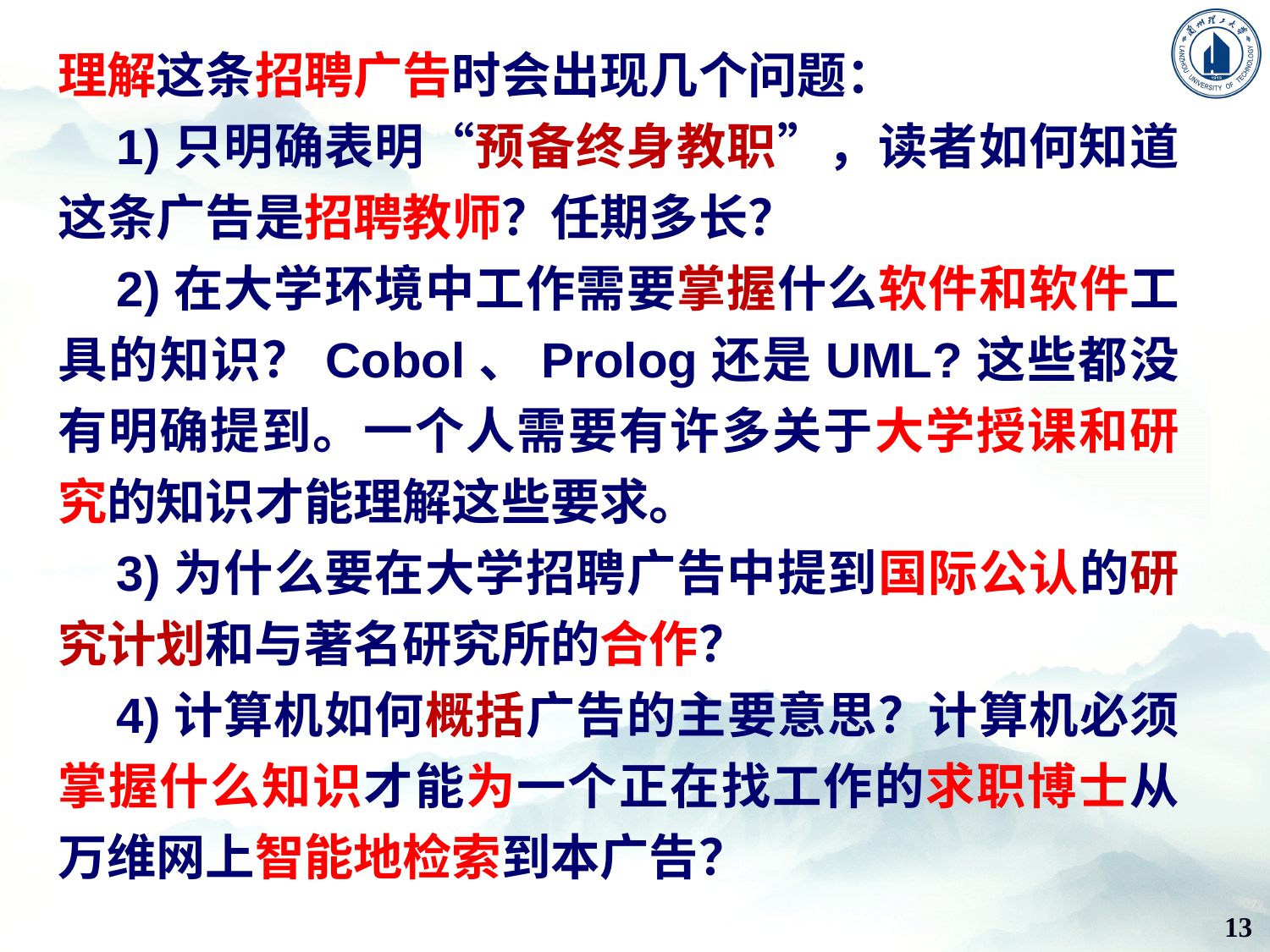

理解这条招聘广告时会出现几个问题：
    1)只明确表明“预备终身教职”，读者如何知道这条广告是招聘教师？任期多长？
    2)在大学环境中工作需要掌握什么软件和软件工具的知识？Cobol、Prolog还是UML?这些都没有明确提到。一个人需要有许多关于大学授课和研究的知识才能理解这些要求。
    3)为什么要在大学招聘广告中提到国际公认的研究计划和与著名研究所的合作？
    4)计算机如何概括广告的主要意思？计算机必须掌握什么知识才能为一个正在找工作的求职博士从万维网上智能地检索到本广告？
13